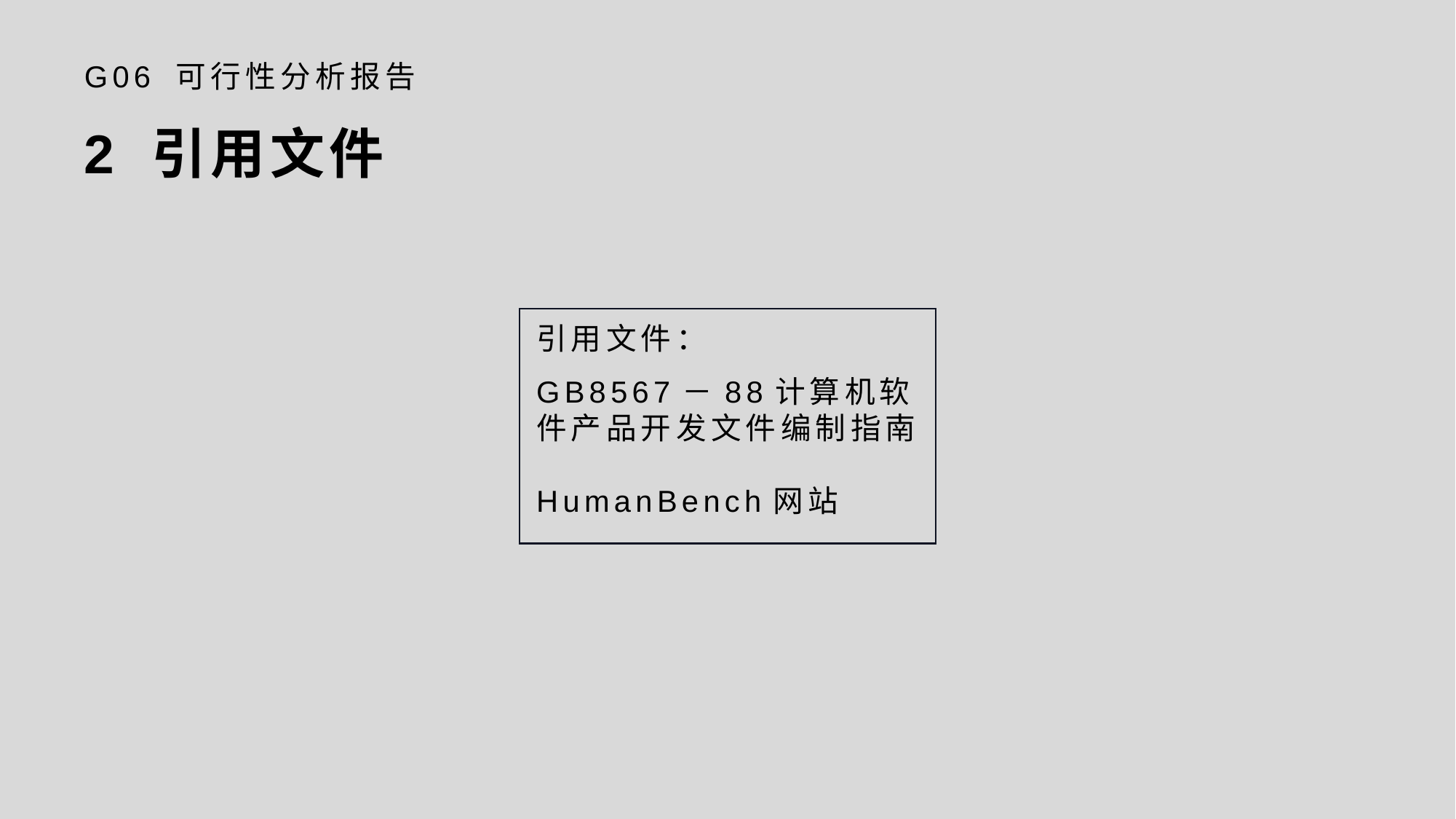

G06 可行性分析报告
2 引用文件

引用文件：
GB8567－88计算机软件产品开发文件编制指南

HumanBench网站